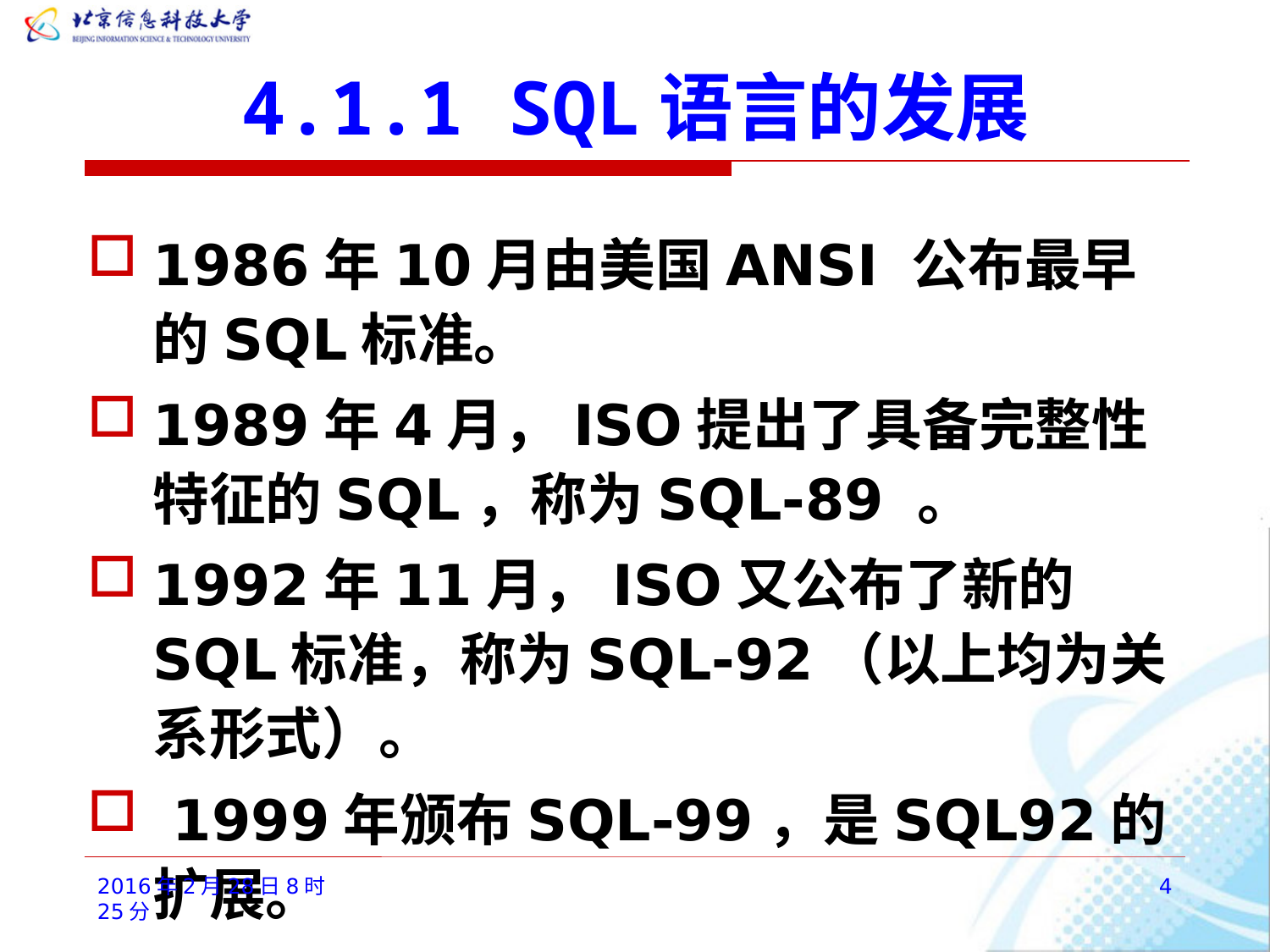

# 4.1.1 SQL语言的发展
1986年10月由美国ANSI 公布最早的SQL标准。
1989年4月，ISO提出了具备完整性特征的SQL，称为SQL-89 。
1992年11月，ISO又公布了新的SQL标准，称为SQL-92（以上均为关系形式）。
 1999年颁布SQL-99，是SQL92的扩展。

2016年2月28日8时25分
4